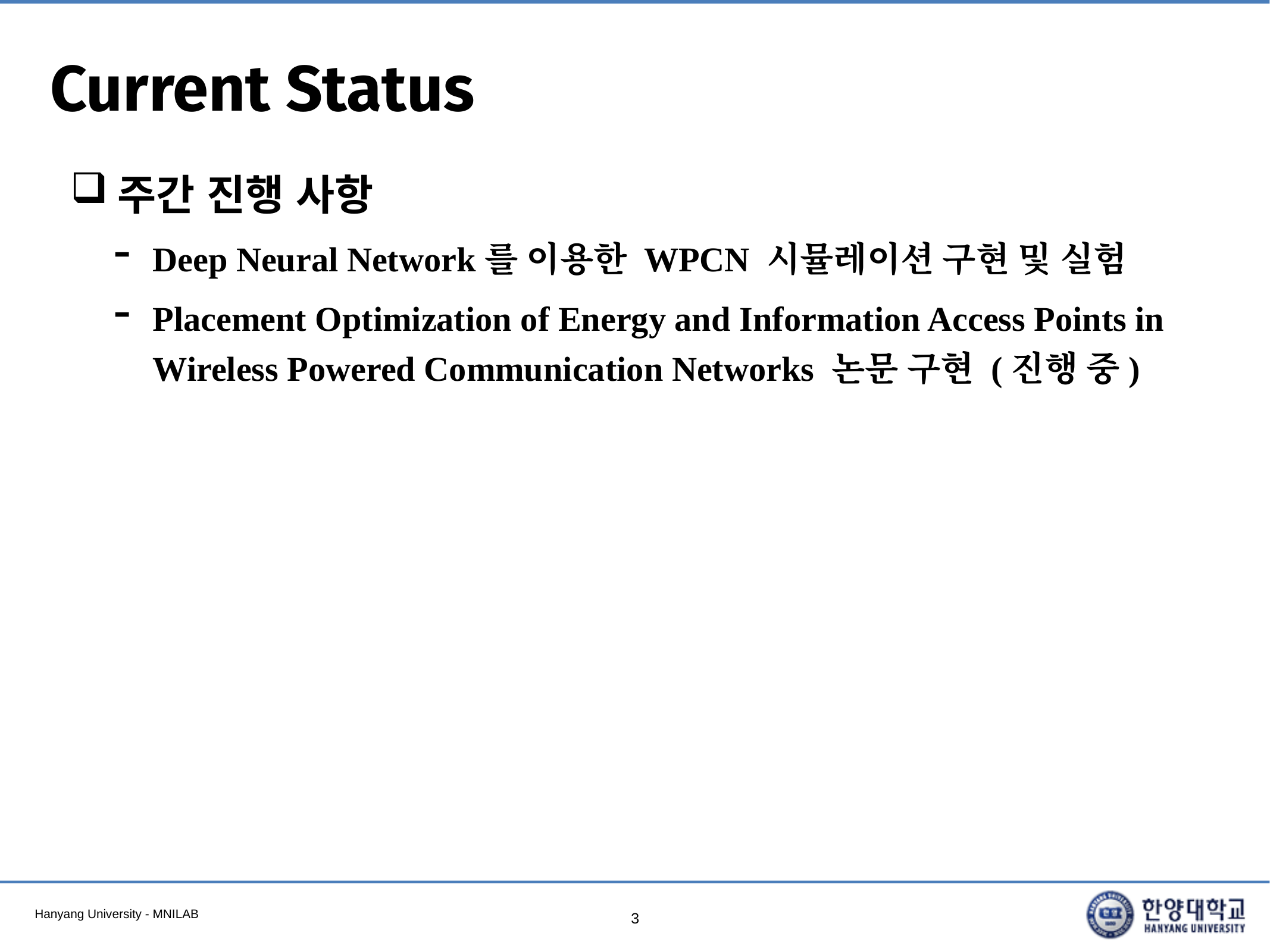

# Current Status
주간 진행 사항
Deep Neural Network를 이용한 WPCN 시뮬레이션 구현 및 실험
Placement Optimization of Energy and Information Access Points in Wireless Powered Communication Networks 논문 구현 (진행 중)
3